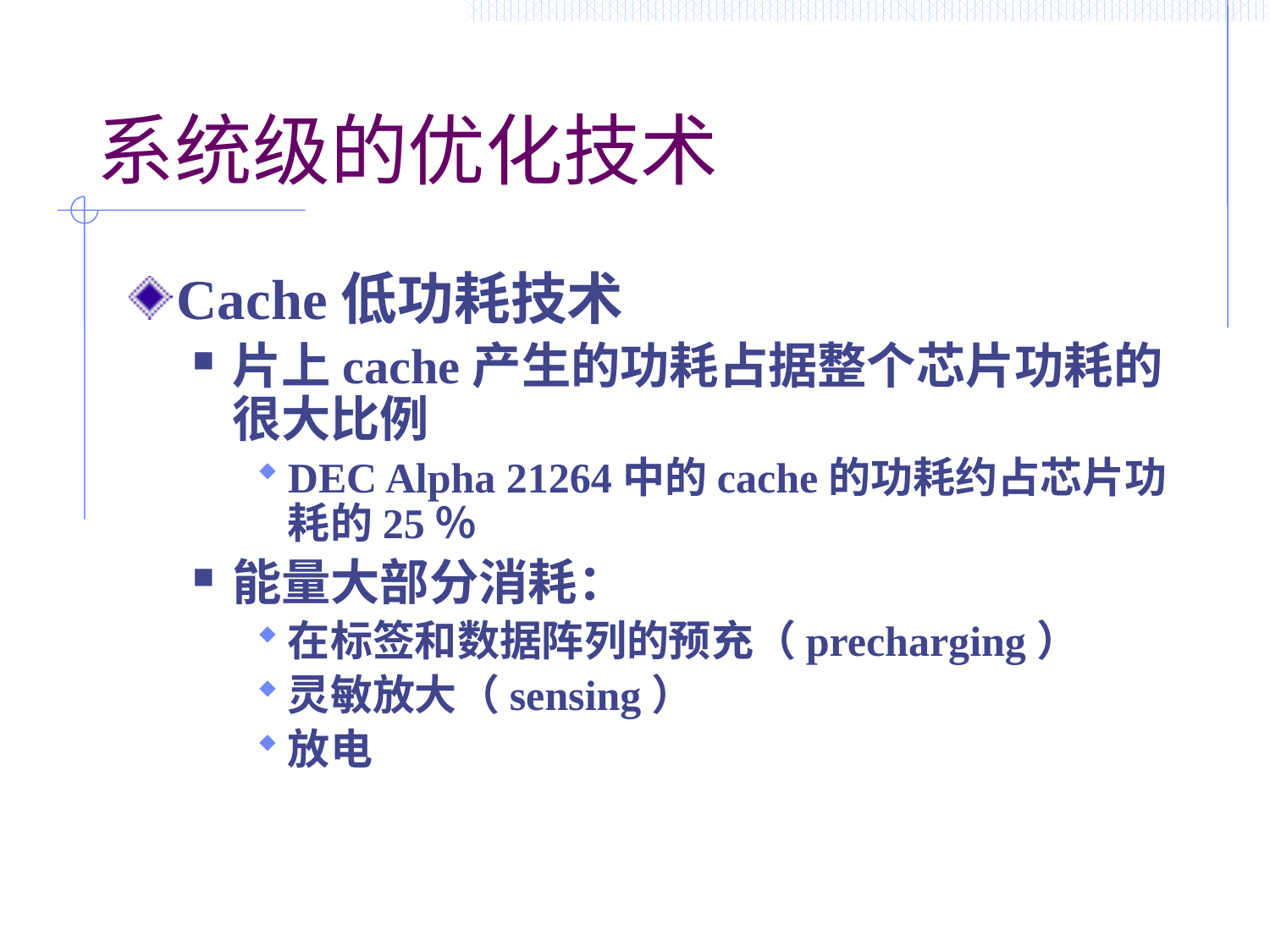

# 系统级的优化技术
Cache低功耗技术
片上cache产生的功耗占据整个芯片功耗的很大比例
DEC Alpha 21264中的cache的功耗约占芯片功耗的25％
能量大部分消耗：
在标签和数据阵列的预充（precharging）
灵敏放大（sensing）
放电